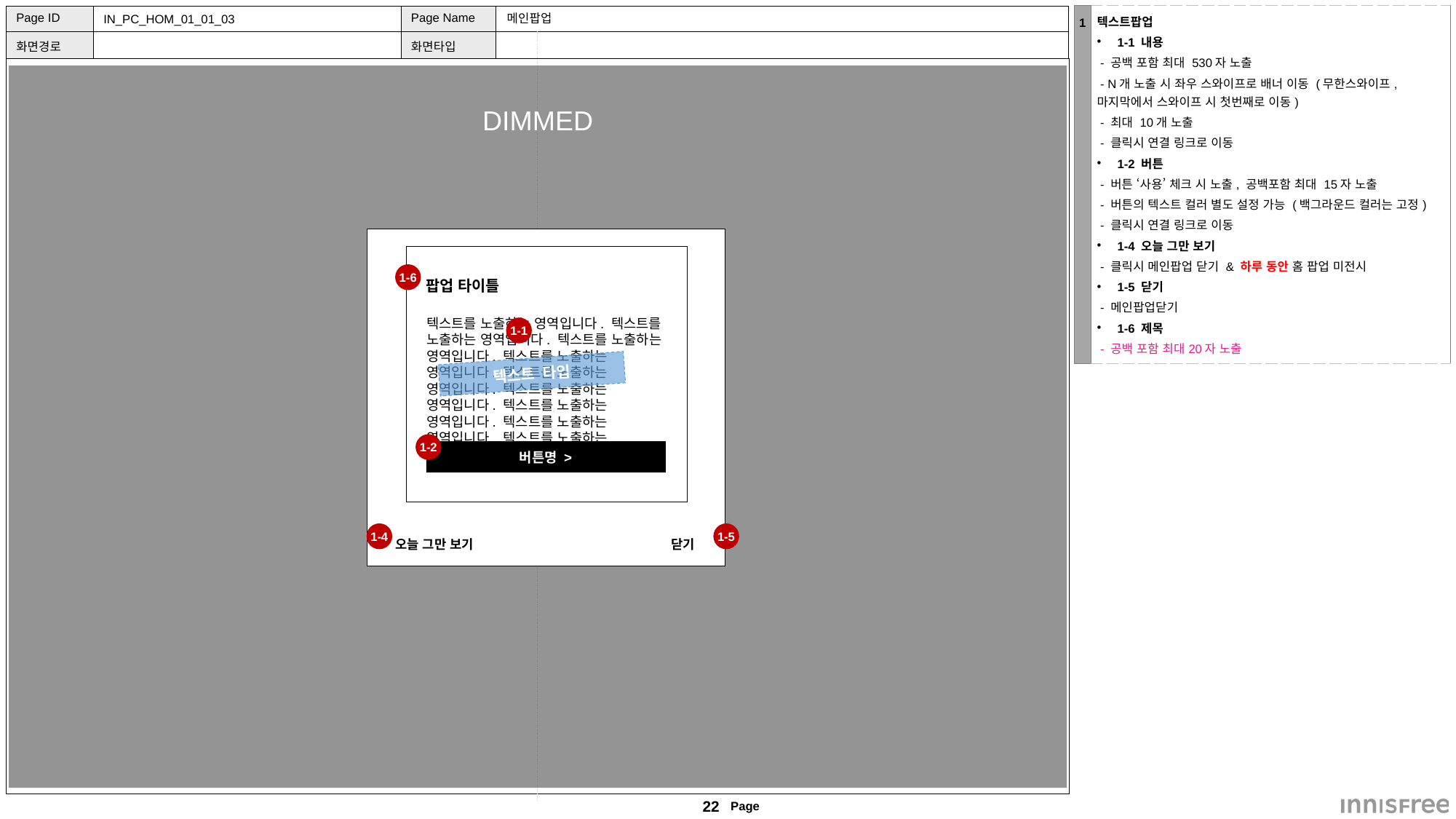

| 1 | 텍스트팝업 1-1 내용 - 공백 포함 최대 530자 노출 - N개 노출 시 좌우 스와이프로 배너 이동 (무한스와이프, 마지막에서 스와이프 시 첫번째로 이동) - 최대 10개 노출 - 클릭시 연결 링크로 이동 1-2 버튼 - 버튼 ‘사용’ 체크 시 노출, 공백포함 최대 15자 노출 - 버튼의 텍스트 컬러 별도 설정 가능 (백그라운드 컬러는 고정) - 클릭시 연결 링크로 이동 1-4 오늘 그만 보기 - 클릭시 메인팝업 닫기 & 하루 동안 홈 팝업 미전시 1-5 닫기 - 메인팝업닫기 1-6 제목 - 공백 포함 최대20자 노출 |
| --- | --- |
IN_PC_HOM_01_01_03
# 메인팝업

DIMMED

1-6
팝업 타이틀
텍스트를 노출하는 영역입니다. 텍스트를 노출하는 영역입니다. 텍스트를 노출하는 영역입니다. 텍스트를 노출하는 영역입니다. 텍스트를 노출하는 영역입니다. 텍스트를 노출하는 영역입니다. 텍스트를 노출하는 영역입니다. 텍스트를 노출하는 영역입니다. 텍스트를 노출하는.
1-1
텍스트  타입
1-2
버튼명 >
1-4
1-5
오늘 그만 보기
닫기